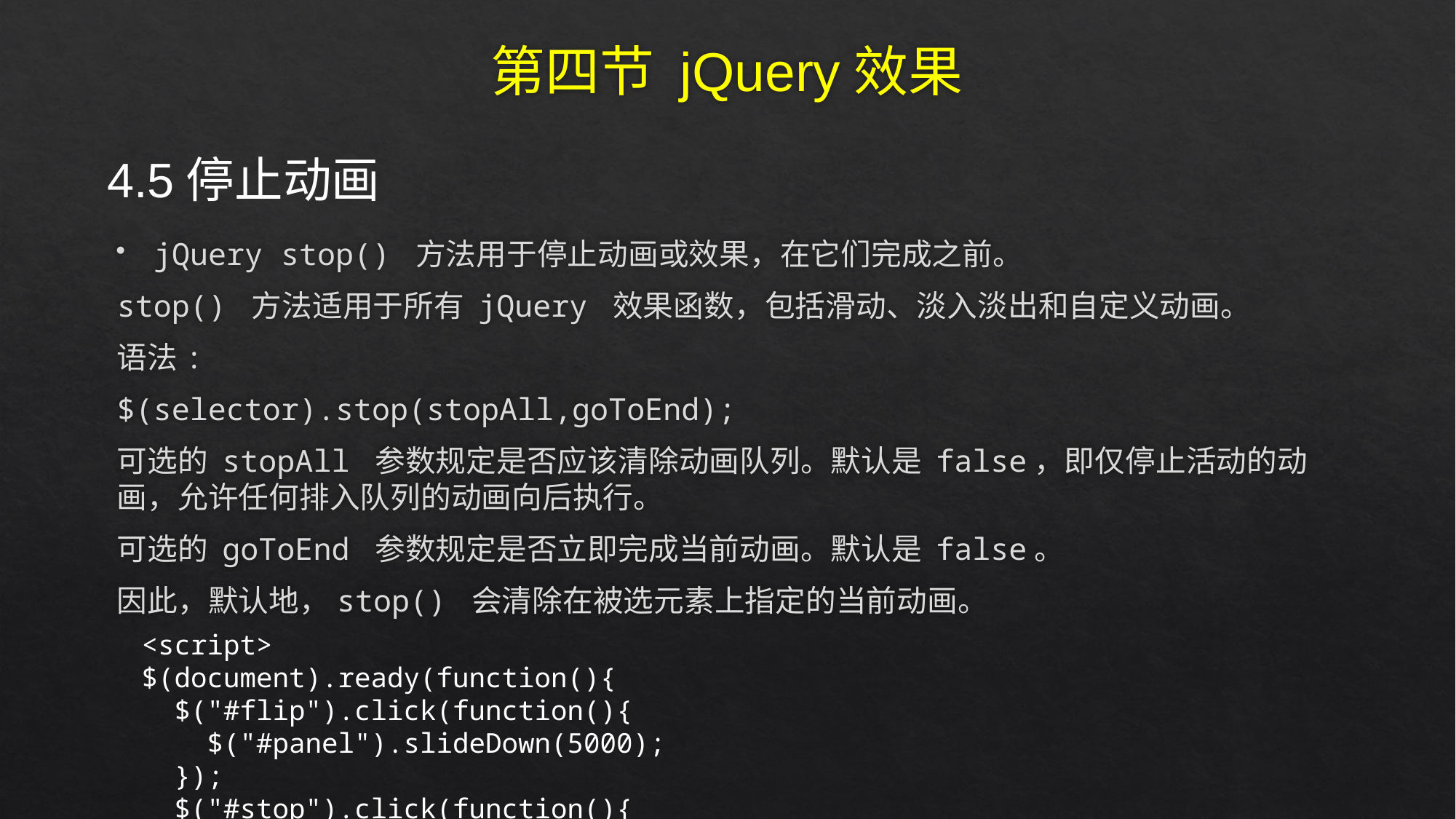

# 第四节 jQuery效果
4.5停止动画
jQuery stop() 方法用于停止动画或效果，在它们完成之前。
stop() 方法适用于所有 jQuery 效果函数，包括滑动、淡入淡出和自定义动画。
语法:
$(selector).stop(stopAll,goToEnd);
可选的 stopAll 参数规定是否应该清除动画队列。默认是 false，即仅停止活动的动画，允许任何排入队列的动画向后执行。
可选的 goToEnd 参数规定是否立即完成当前动画。默认是 false。
因此，默认地，stop() 会清除在被选元素上指定的当前动画。
<script>
$(document).ready(function(){
  $("#flip").click(function(){
    $("#panel").slideDown(5000);
  });
  $("#stop").click(function(){
    $("#panel").stop();
  });
});
</script>

<style type="text/css">
#panel,#flip
{
	padding:5px;
	text-align:center;
	background-color:#e5eecc;
	border:solid 1px #c3c3c3;
}
#panel
{
	padding:50px;
	display:none;
}
</style>
</head>
<body>

<button id="stop">停止滑动</button>
<div id="flip">点我向下滑动面板</div>
<div id="panel">Hello world!</div>

</body>
</html>